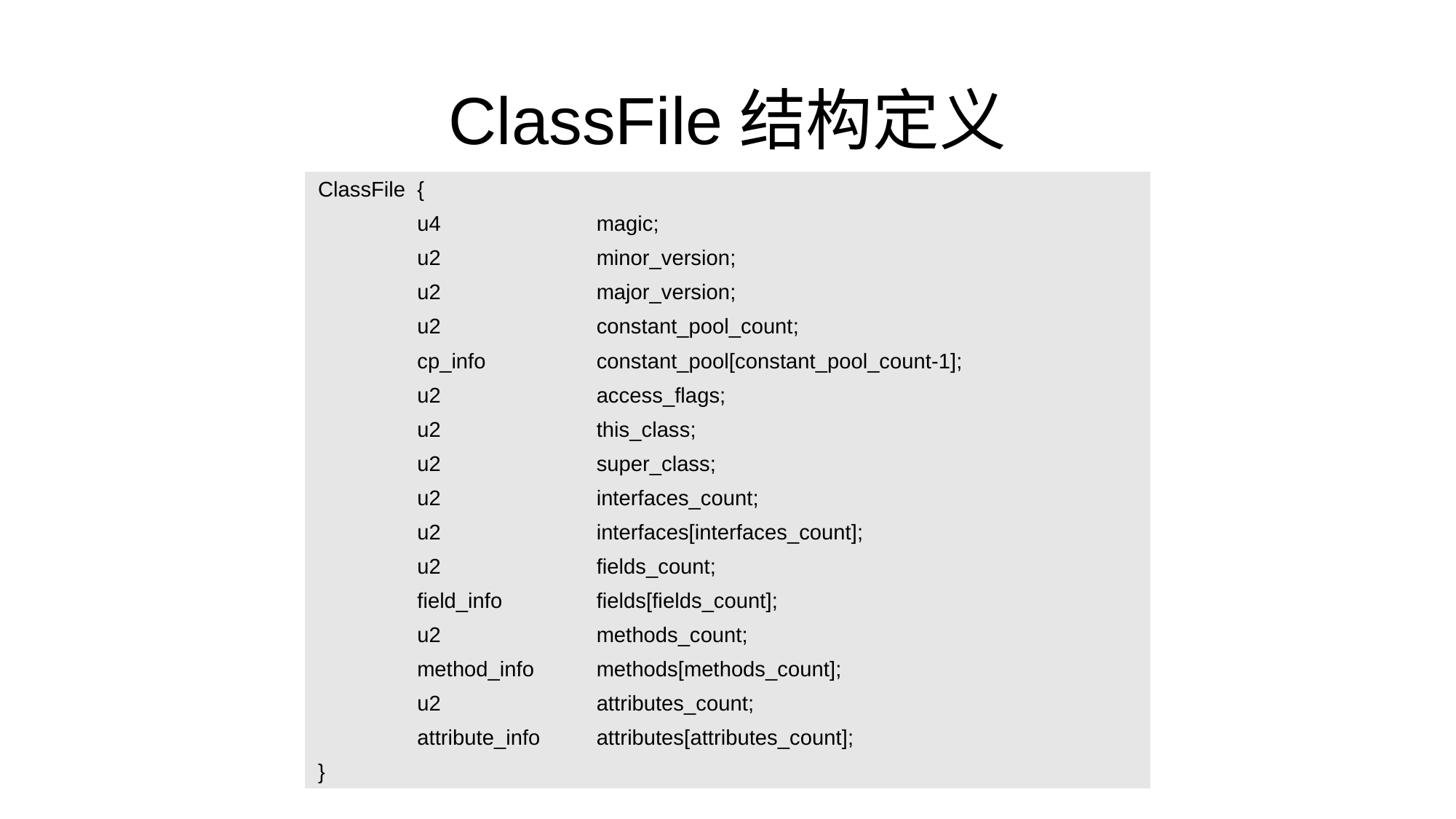

# ClassFile结构定义
| ClassFile | { |  |
| --- | --- | --- |
|  | u4 | magic; |
|  | u2 | minor\_version; |
|  | u2 | major\_version; |
|  | u2 | constant\_pool\_count; |
|  | cp\_info | constant\_pool[constant\_pool\_count-1]; |
|  | u2 | access\_flags; |
|  | u2 | this\_class; |
|  | u2 | super\_class; |
|  | u2 | interfaces\_count; |
|  | u2 | interfaces[interfaces\_count]; |
|  | u2 | fields\_count; |
|  | field\_info | fields[fields\_count]; |
|  | u2 | methods\_count; |
|  | method\_info | methods[methods\_count]; |
|  | u2 | attributes\_count; |
|  | attribute\_info | attributes[attributes\_count]; |
| } |  |  |